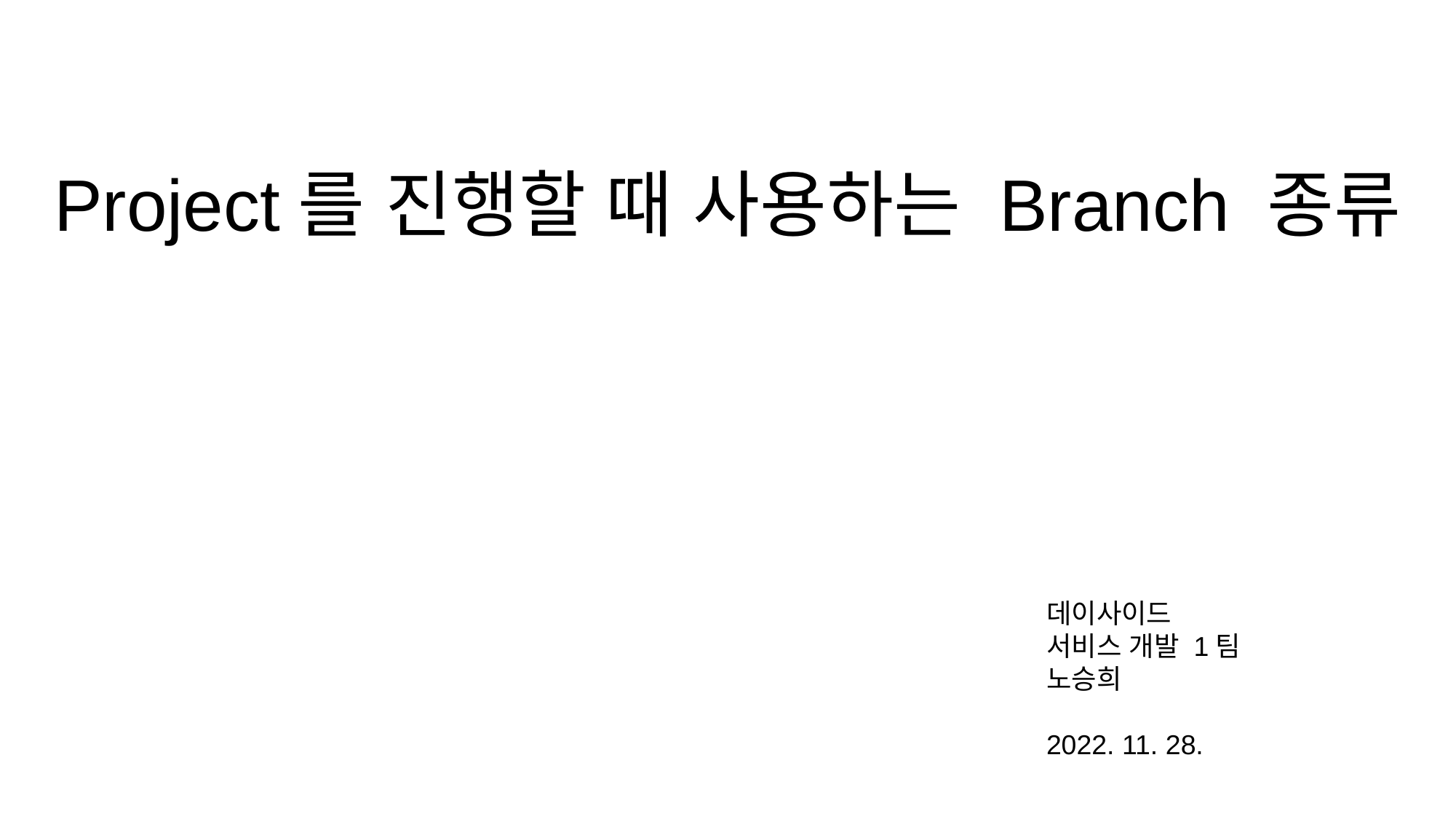

Project를 진행할 때 사용하는 Branch 종류
데이사이드
서비스 개발 1팀
노승희

2022. 11. 28.